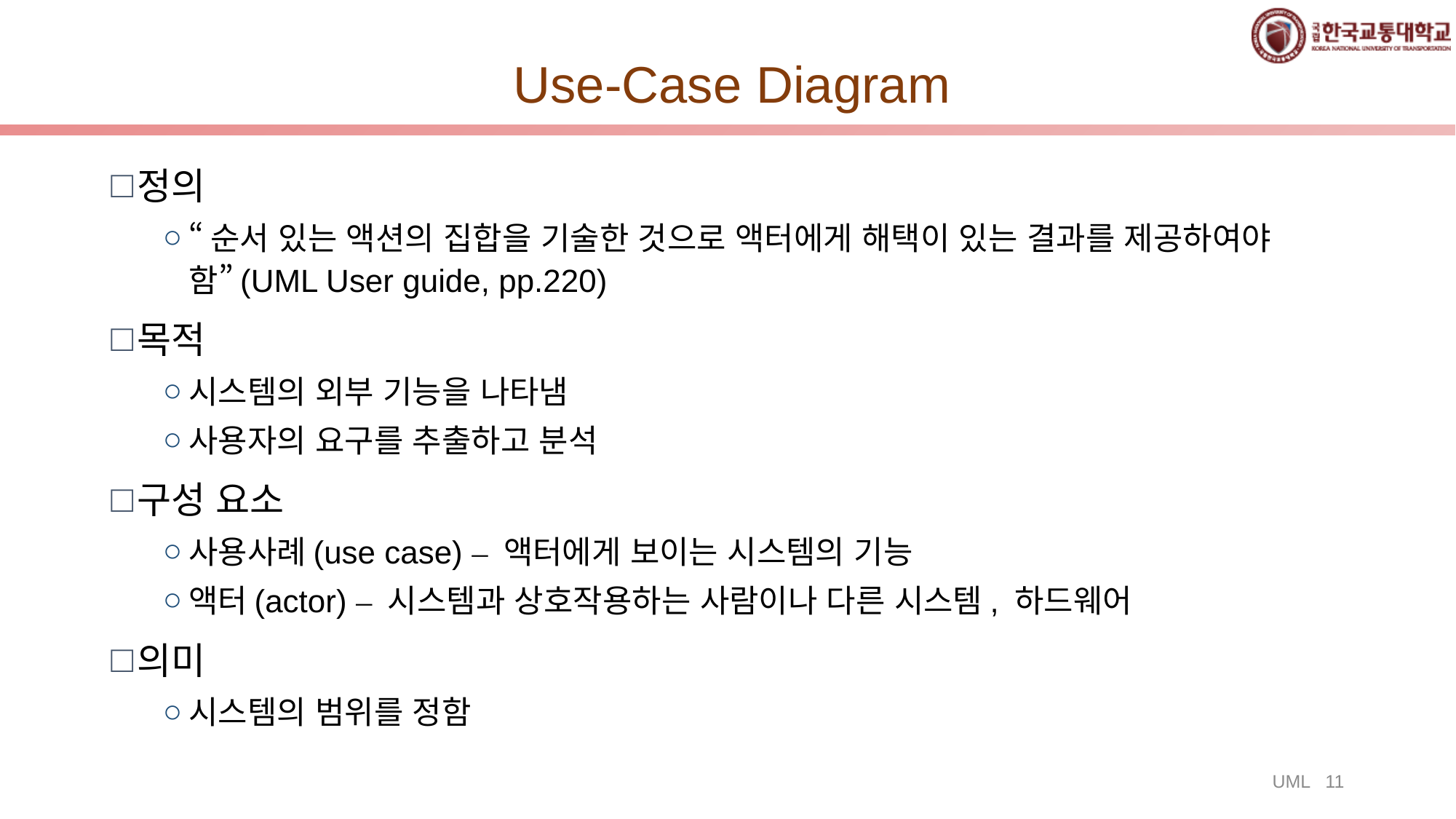

# Use-Case Diagram
정의
“순서 있는 액션의 집합을 기술한 것으로 액터에게 해택이 있는 결과를 제공하여야 함”(UML User guide, pp.220)
목적
시스템의 외부 기능을 나타냄
사용자의 요구를 추출하고 분석
구성 요소
사용사례(use case) – 액터에게 보이는 시스템의 기능
액터(actor) – 시스템과 상호작용하는 사람이나 다른 시스템, 하드웨어
의미
시스템의 범위를 정함
11